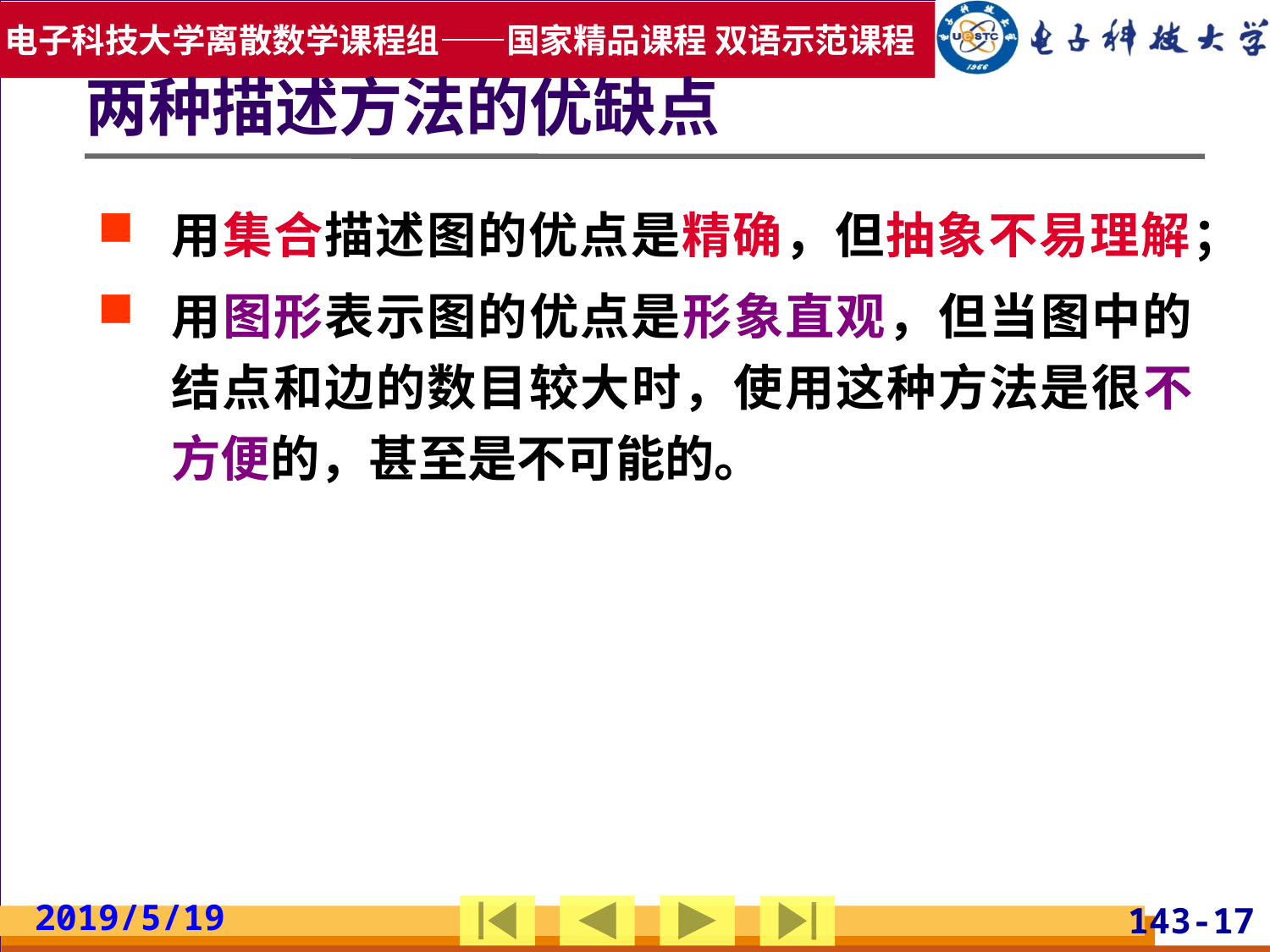

两种描述方法的优缺点
用集合描述图的优点是精确，但抽象不易理解；
用图形表示图的优点是形象直观，但当图中的结点和边的数目较大时，使用这种方法是很不方便的，甚至是不可能的。
2019/5/19